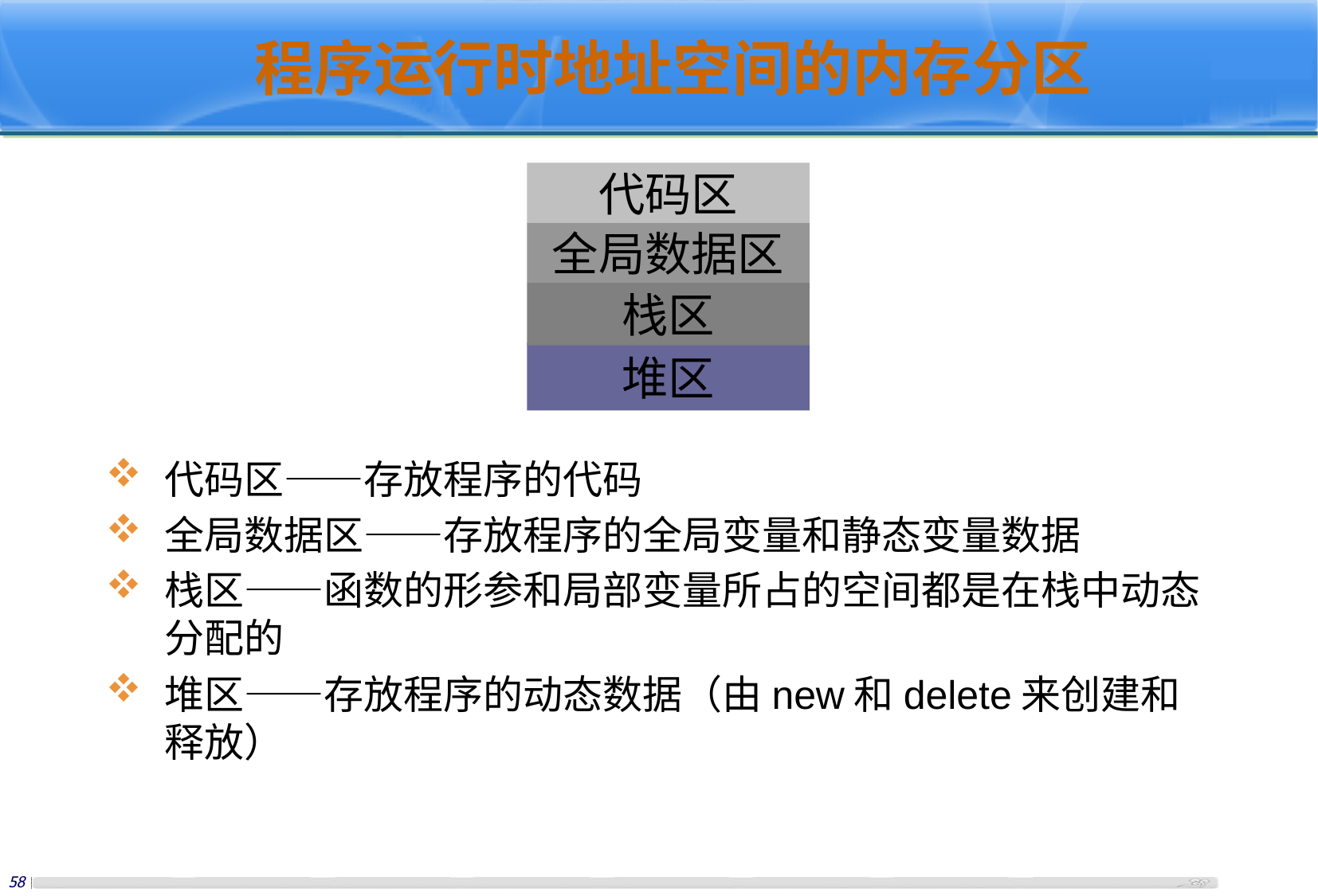

# 程序运行时地址空间的内存分区
代码区
全局数据区
栈区
堆区
代码区——存放程序的代码
全局数据区——存放程序的全局变量和静态变量数据
栈区——函数的形参和局部变量所占的空间都是在栈中动态分配的
堆区——存放程序的动态数据（由new和delete来创建和释放）